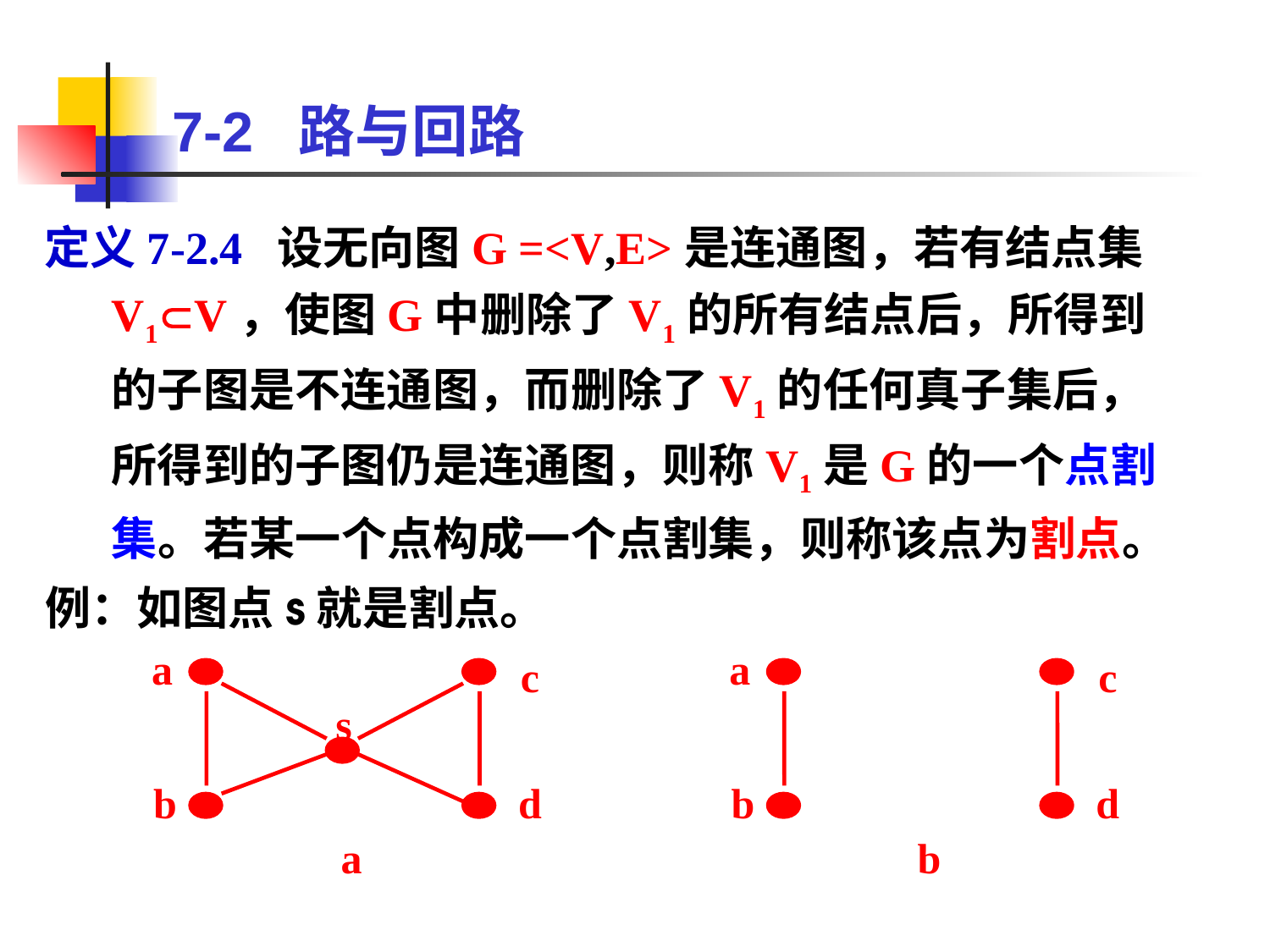

# 7-2  路与回路
定义7-2.4  设无向图G =<V,E>是连通图，若有结点集V1⊂V，使图G中删除了V1的所有结点后，所得到的子图是不连通图，而删除了V1的任何真子集后，所得到的子图仍是连通图，则称V1是G的一个点割集。若某一个点构成一个点割集，则称该点为割点。
例：如图点s就是割点。
a
a
c
c

s

b
d
b
d

a
b
41